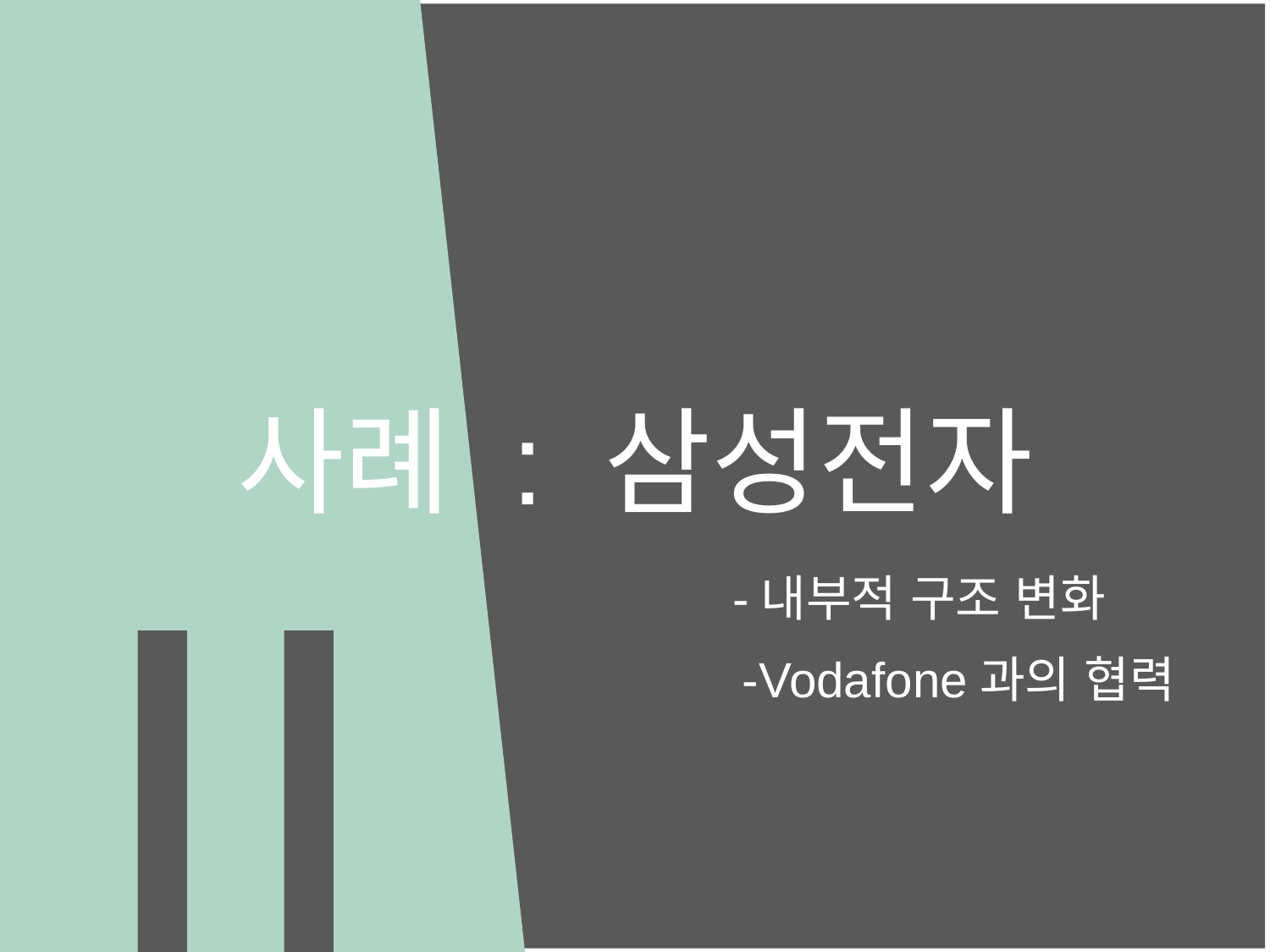

사례 : 삼성전자
II
-내부적 구조 변화
-Vodafone과의 협력